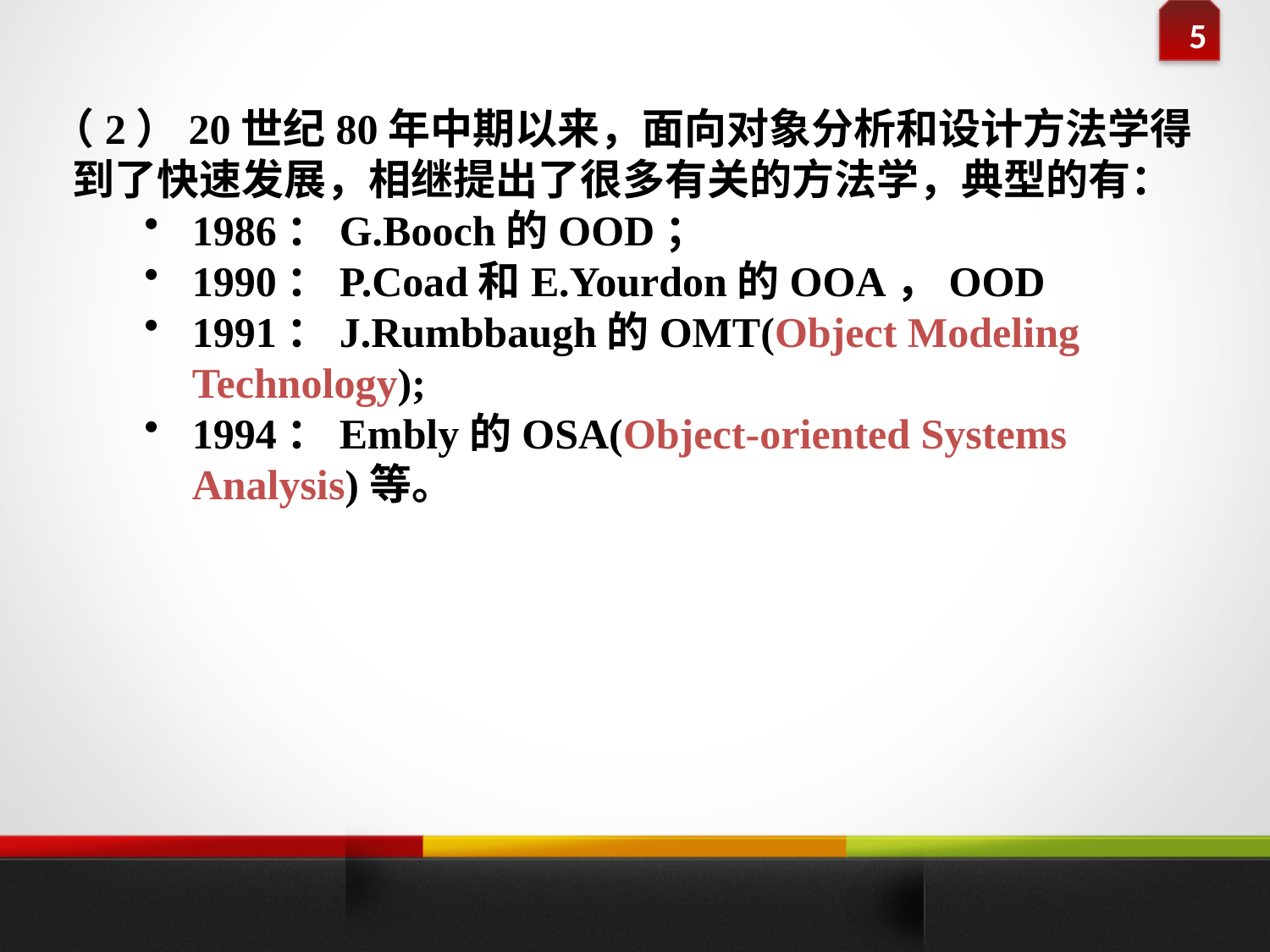

#
（2）20世纪80年中期以来，面向对象分析和设计方法学得
到了快速发展，相继提出了很多有关的方法学，典型的有：
1986：G.Booch的OOD；
1990：P.Coad和E.Yourdon的OOA，OOD
1991：J.Rumbbaugh的OMT(Object Modeling Technology);
1994：Embly的OSA(Object-oriented Systems Analysis)等。